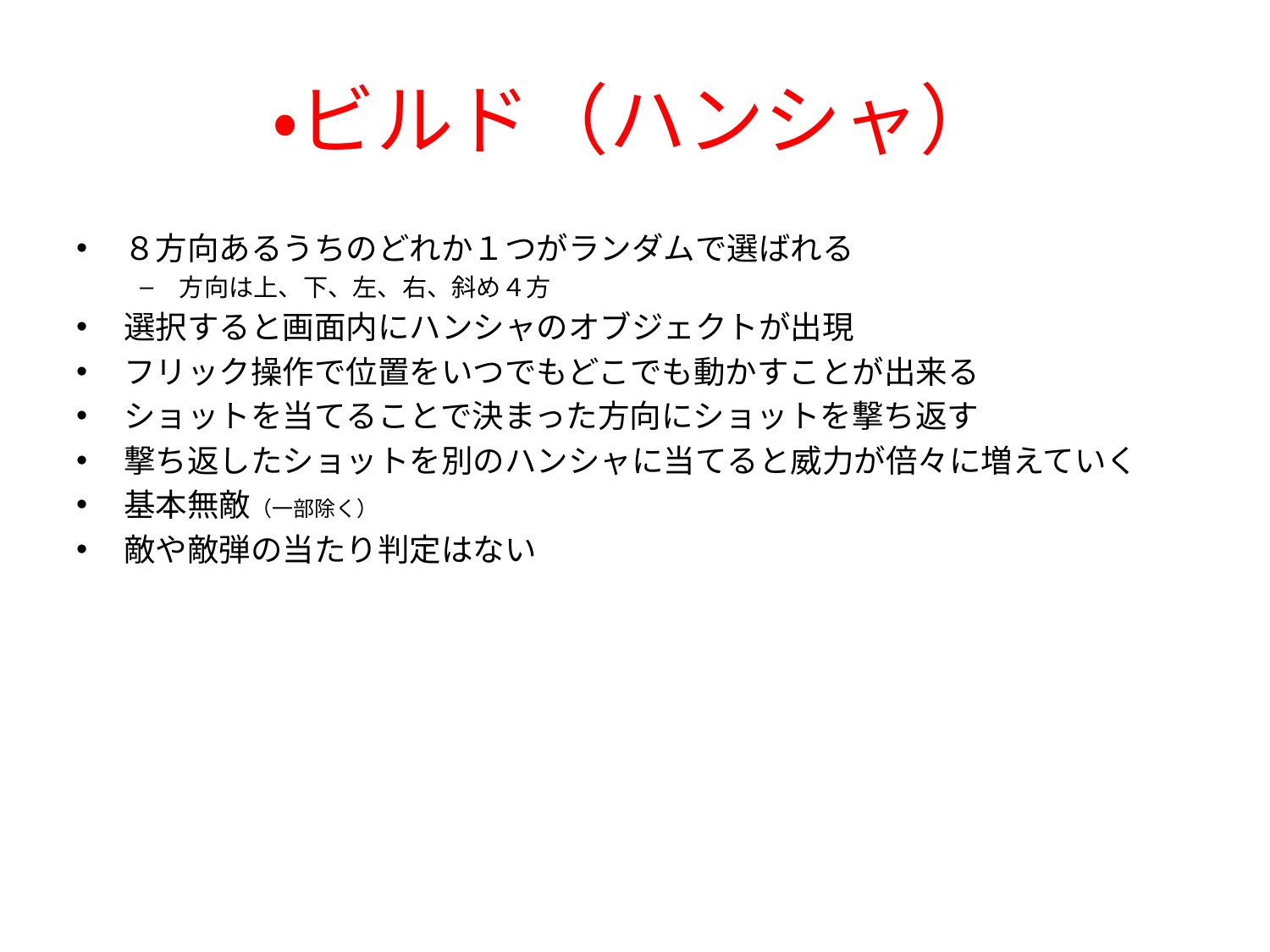

# ・ビルド（ハンシャ）
８方向あるうちのどれか１つがランダムで選ばれる
方向は上、下、左、右、斜め４方
選択すると画面内にハンシャのオブジェクトが出現
フリック操作で位置をいつでもどこでも動かすことが出来る
ショットを当てることで決まった方向にショットを撃ち返す
撃ち返したショットを別のハンシャに当てると威力が倍々に増えていく
基本無敵（一部除く）
敵や敵弾の当たり判定はない